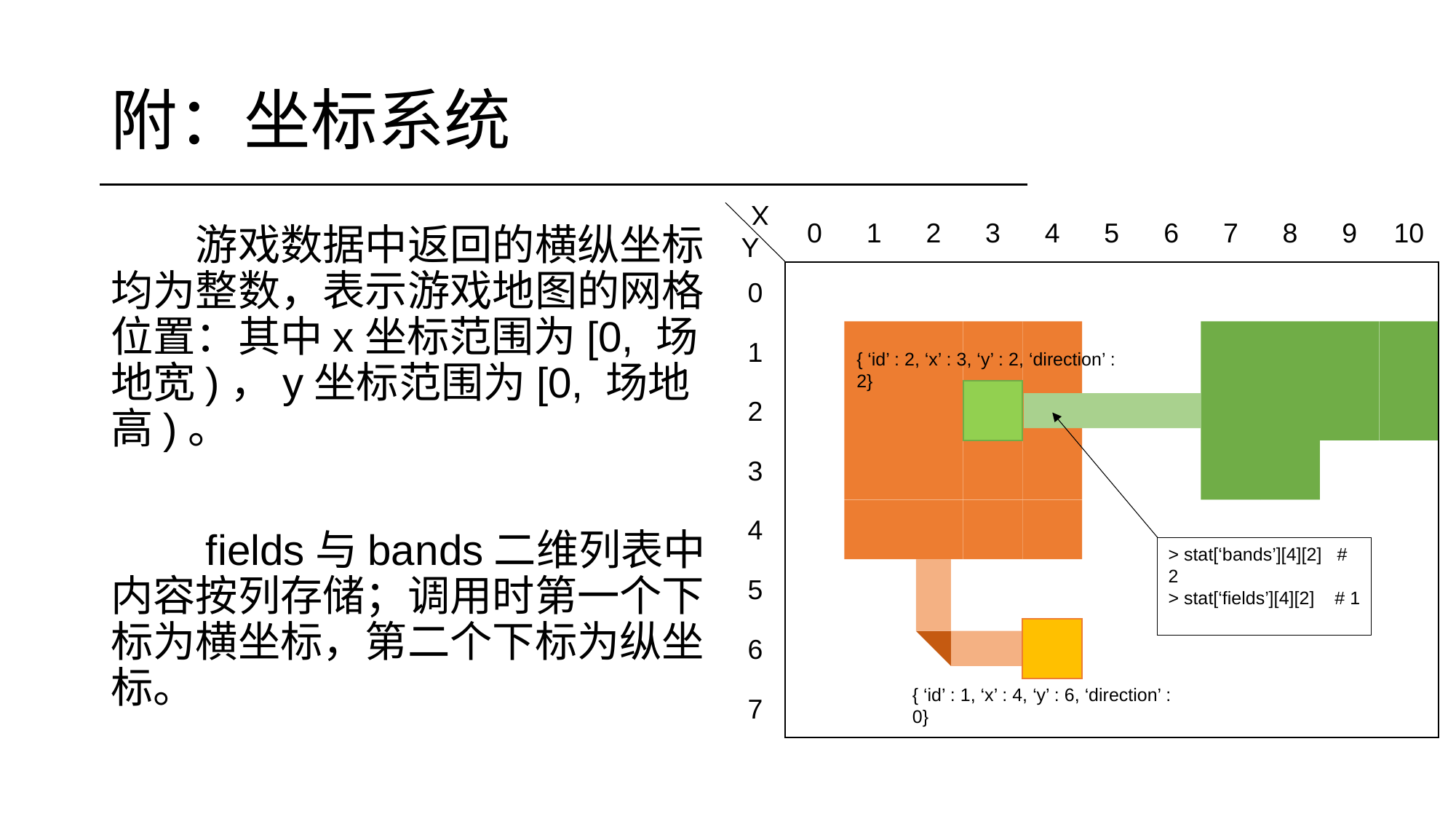

# 附：坐标系统
Y
0
6
7
8
1
2
3
4
5
9
10
X
0

1

{ ‘id’ : 2, ‘x’ : 3, ‘y’ : 2, ‘direction’ : 2}
2

3

4

> stat[‘bands’][4][2]   # 2
> stat[‘fields’][4][2]    # 1
5

6

{ ‘id’ : 1, ‘x’ : 4, ‘y’ : 6, ‘direction’ : 0}
7
　　游戏数据中返回的横纵坐标均为整数，表示游戏地图的网格位置：其中x坐标范围为[0, 场地宽)，y坐标范围为[0, 场地高)。

　　fields与bands二维列表中内容按列存储；调用时第一个下标为横坐标，第二个下标为纵坐标。